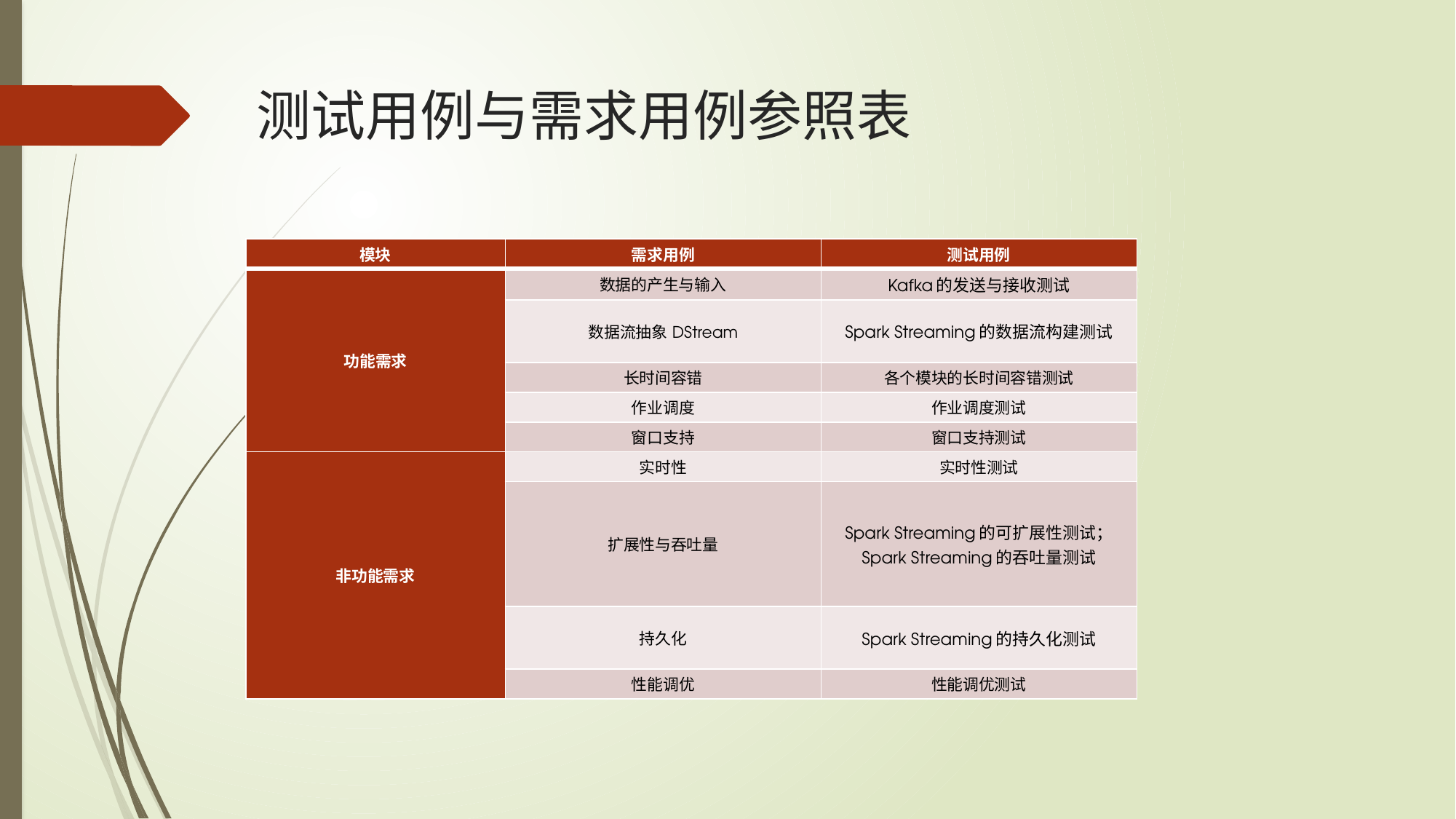

# 测试用例与需求用例参照表
| 模块 | 需求用例 | 测试用例 |
| --- | --- | --- |
| 功能需求 | 数据的产生与输入 | Kafka的发送与接收测试 |
|  | 数据流抽象DStream | Spark Streaming的数据流构建测试 |
|  | 长时间容错 | 各个模块的长时间容错测试 |
|  | 作业调度 | 作业调度测试 |
|  | 窗口支持 | 窗口支持测试 |
| 非功能需求 | 实时性 | 实时性测试 |
|  | 扩展性与吞吐量 | Spark Streaming的可扩展性测试； Spark Streaming的吞吐量测试 |
|  | 持久化 | Spark Streaming的持久化测试 |
|  | 性能调优 | 性能调优测试 |